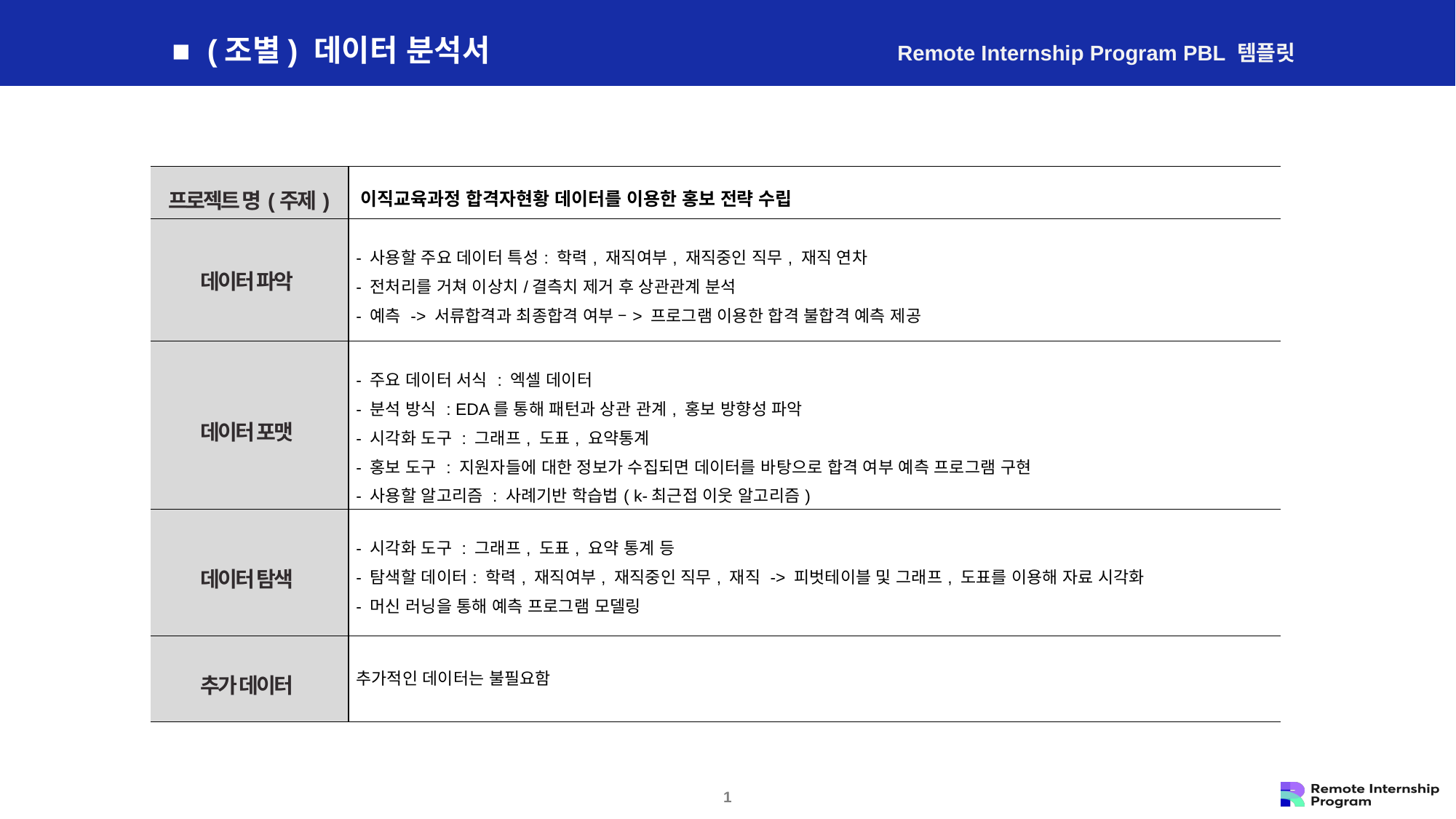

■  (조별) 데이터 분석서
Remote Internship Program PBL 템플릿
| 프로젝트 명(주제) | 이직교육과정 합격자현황 데이터를 이용한 홍보 전략 수립 |
| --- | --- |
| 데이터 파악 | - 사용할 주요 데이터 특성: 학력, 재직여부, 재직중인 직무, 재직 연차 - 전처리를 거쳐 이상치/결측치 제거 후 상관관계 분석 - 예측 -> 서류합격과 최종합격 여부 –> 프로그램 이용한 합격 불합격 예측 제공 |
| 데이터 포맷 | - 주요 데이터 서식 : 엑셀 데이터 - 분석 방식 : EDA를 통해 패턴과 상관 관계, 홍보 방향성 파악 - 시각화 도구 : 그래프, 도표, 요약통계 - 홍보 도구 : 지원자들에 대한 정보가 수집되면 데이터를 바탕으로 합격 여부 예측 프로그램 구현 - 사용할 알고리즘 : 사례기반 학습법( k-최근접 이웃 알고리즘) |
| 데이터 탐색 | - 시각화 도구 : 그래프, 도표, 요약 통계 등 - 탐색할 데이터: 학력, 재직여부, 재직중인 직무, 재직 -> 피벗테이블 및 그래프, 도표를 이용해 자료 시각화 - 머신 러닝을 통해 예측 프로그램 모델링 |
| 추가 데이터 | 추가적인 데이터는 불필요함 |